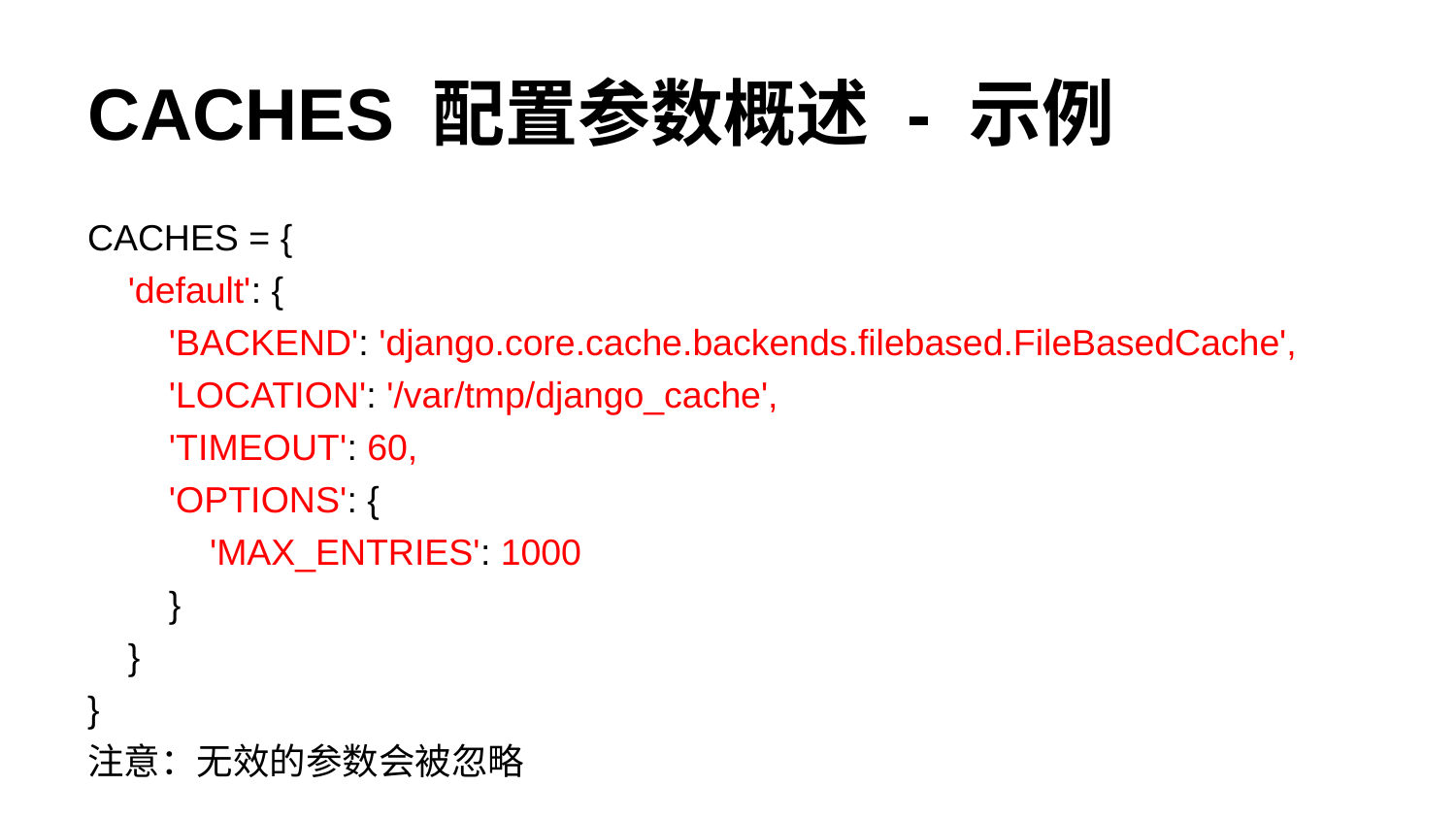

# CACHES 配置参数概述 - 示例
CACHES = {
    'default': {
        'BACKEND': 'django.core.cache.backends.filebased.FileBasedCache',
        'LOCATION': '/var/tmp/django_cache',
        'TIMEOUT': 60,
        'OPTIONS': {
            'MAX_ENTRIES': 1000
        }
    }
}
注意：无效的参数会被忽略